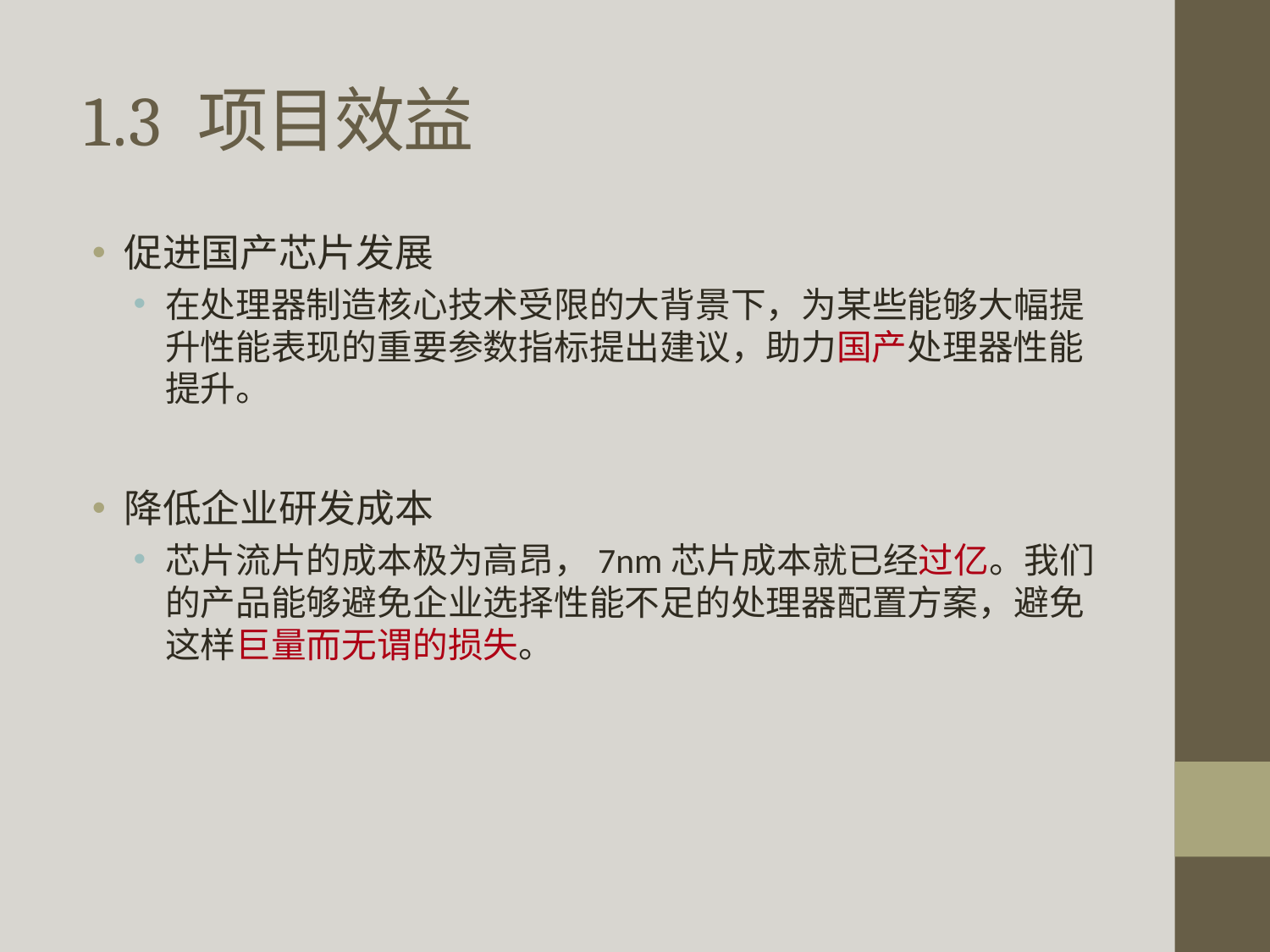

# 1.3 项目效益
促进国产芯片发展
在处理器制造核心技术受限的大背景下，为某些能够大幅提升性能表现的重要参数指标提出建议，助力国产处理器性能提升。

降低企业研发成本
芯片流片的成本极为高昂，7nm芯片成本就已经过亿。我们的产品能够避免企业选择性能不足的处理器配置方案，避免这样巨量而无谓的损失。